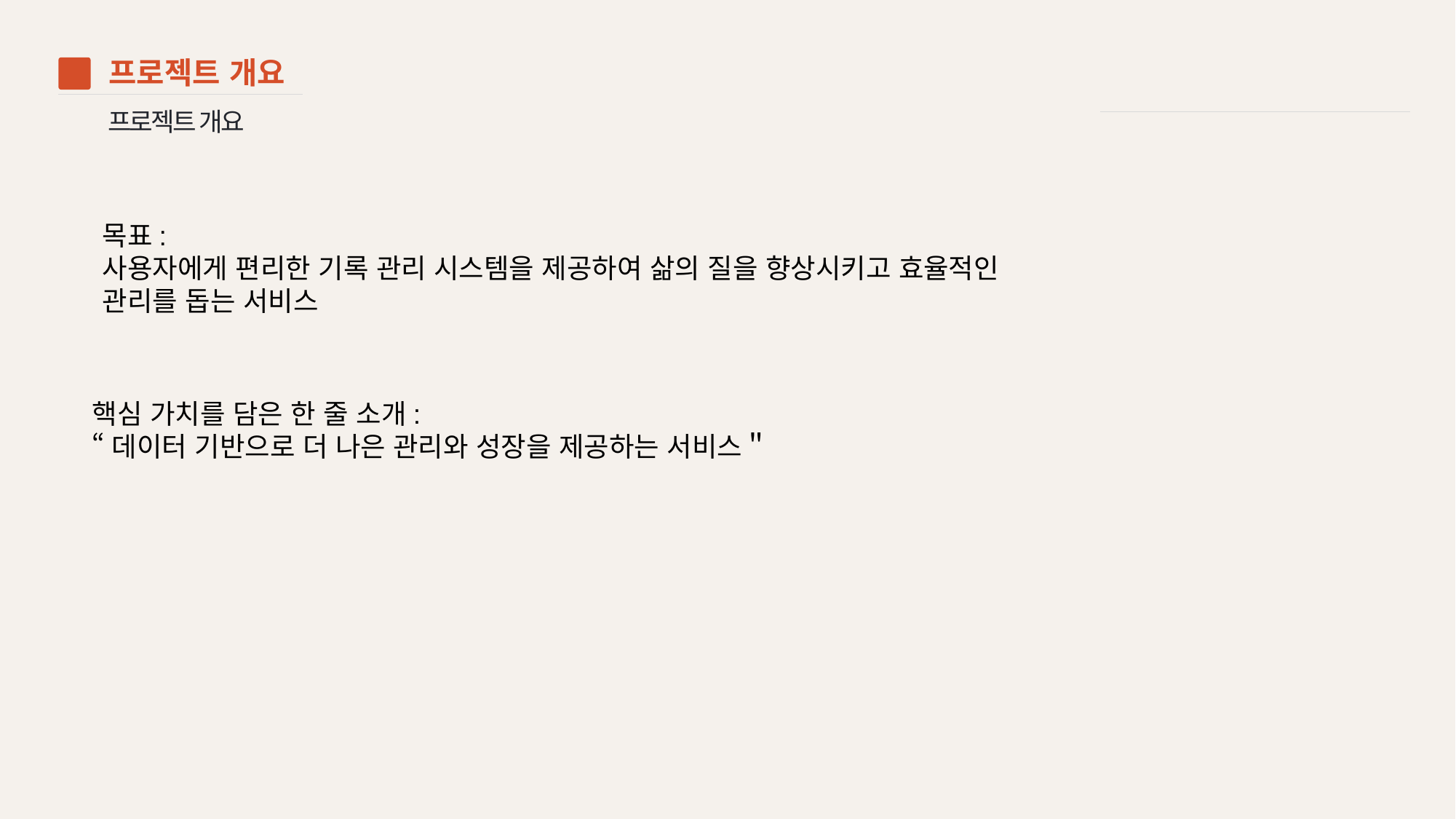

프로젝트 개요
01
프로젝트 개요
목표:
사용자에게 편리한 기록 관리 시스템을 제공하여 삶의 질을 향상시키고 효율적인 관리를 돕는 서비스
핵심 가치를 담은 한 줄 소개:
“데이터 기반으로 더 나은 관리와 성장을 제공하는 서비스＂